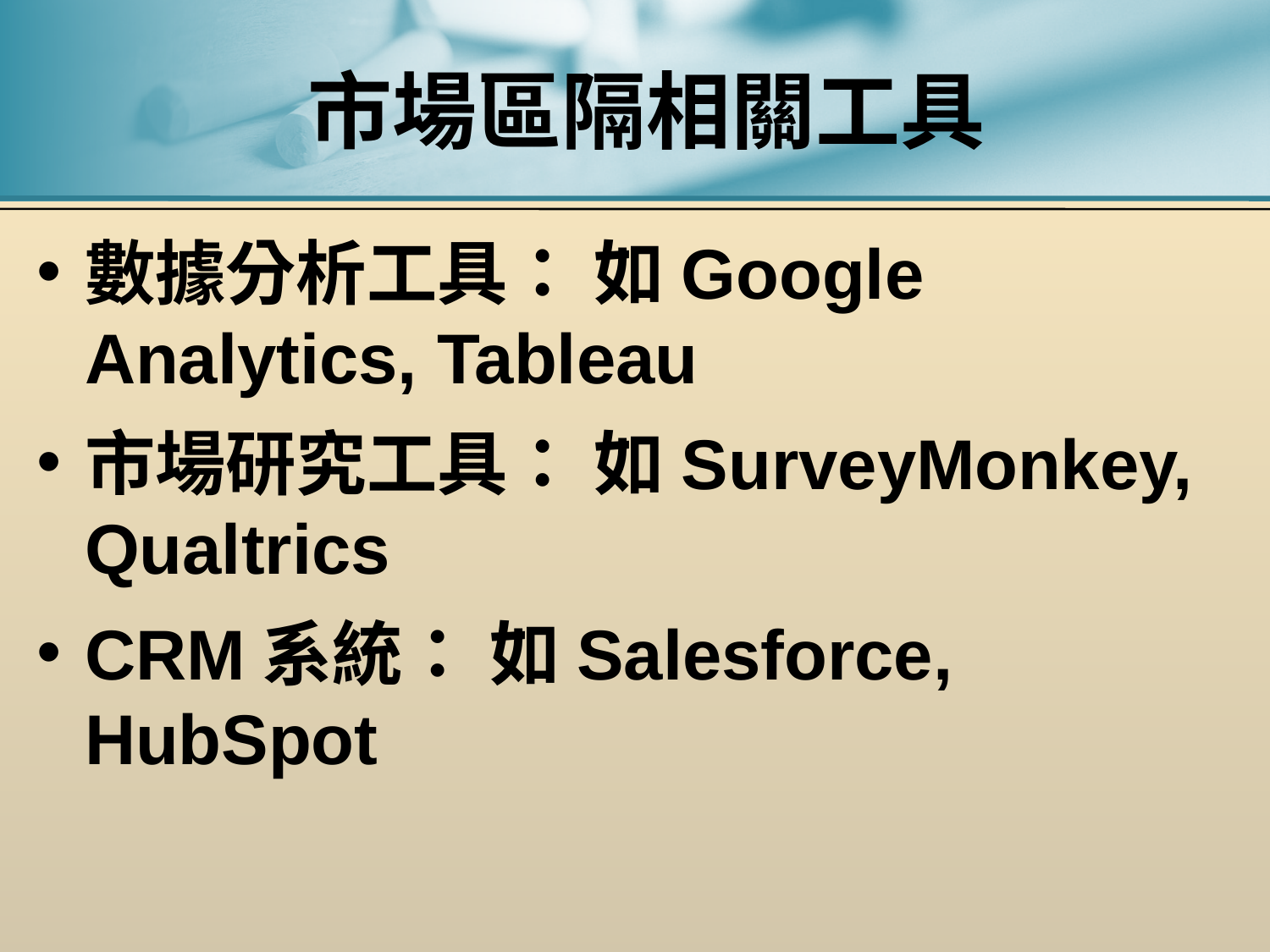

# 市場區隔相關工具
數據分析工具： 如Google Analytics, Tableau
市場研究工具： 如SurveyMonkey, Qualtrics
CRM系統： 如Salesforce, HubSpot